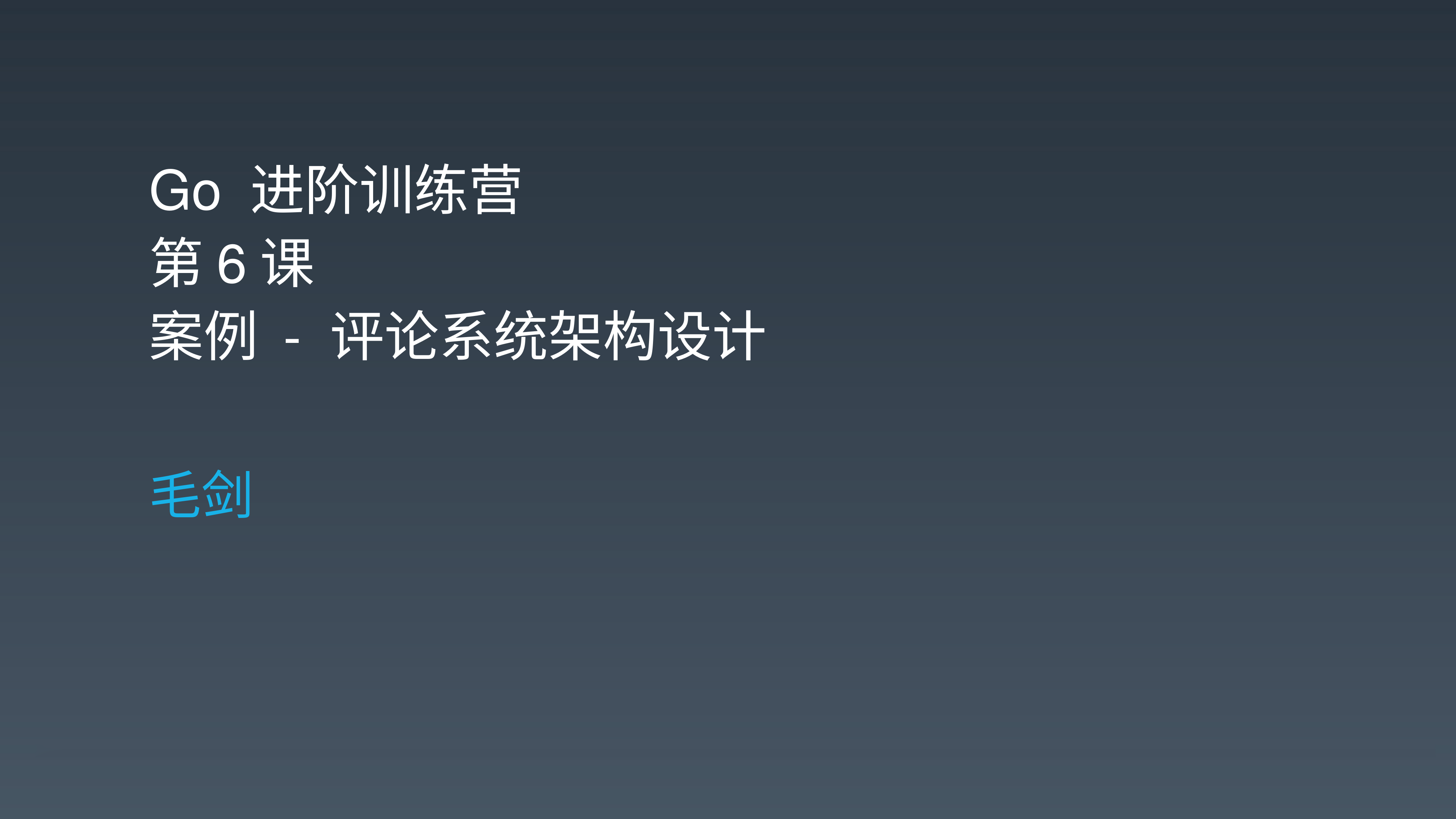

Go 进阶训练营
第6课
案例 - 评论系统架构设计
毛剑